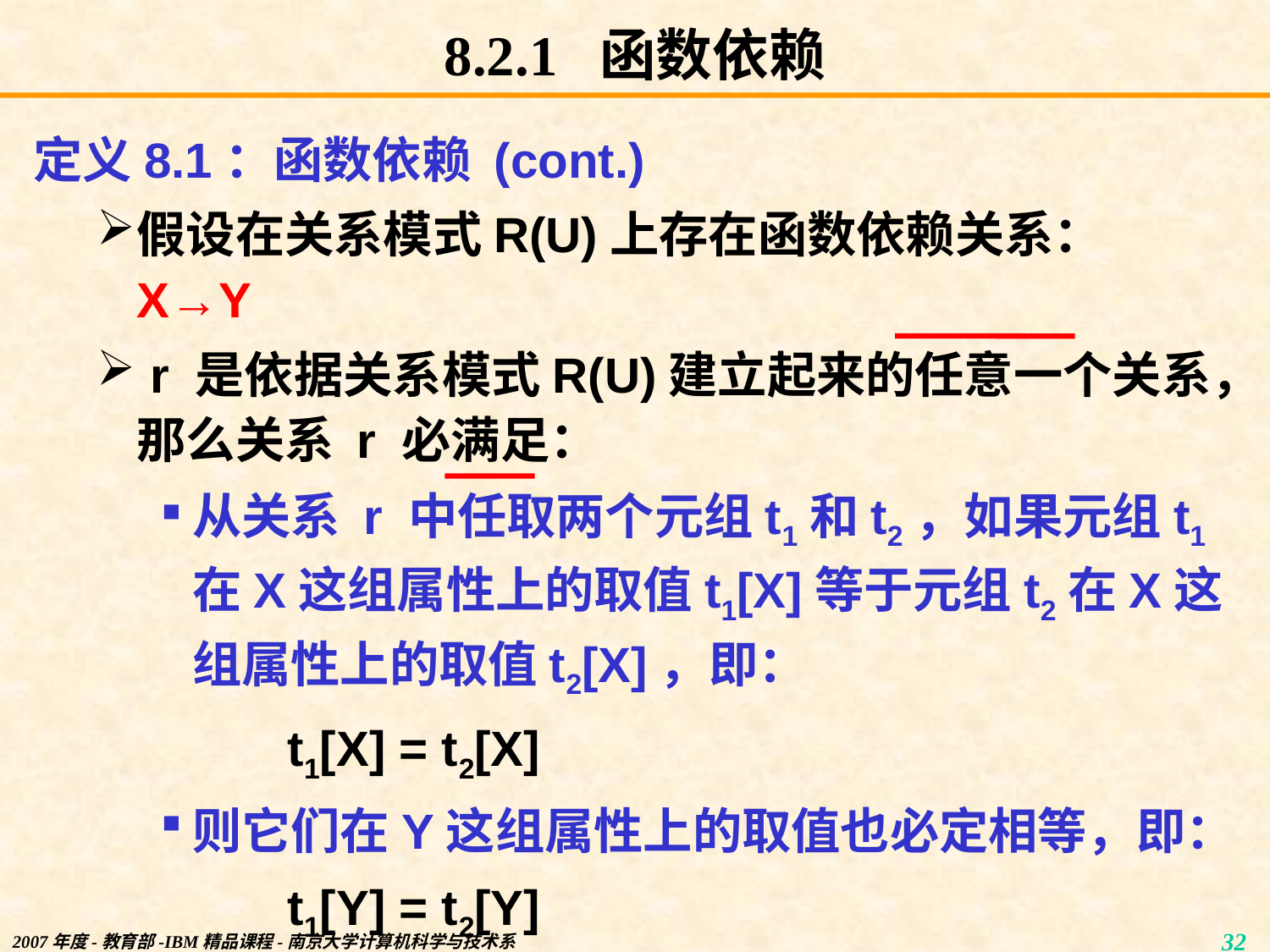

# 8.2.1  函数依赖
定义8.1：函数依赖 (cont.)
假设在关系模式R(U)上存在函数依赖关系：X→Y
 r 是依据关系模式R(U)建立起来的任意一个关系，那么关系 r 必满足：
从关系 r 中任取两个元组t1和t2，如果元组t1在X这组属性上的取值t1[X]等于元组t2在X这组属性上的取值t2[X]，即：
t1[X] = t2[X]
则它们在Y这组属性上的取值也必定相等，即：
t1[Y] = t2[Y]

32
2007年度-教育部-IBM精品课程-南京大学计算机科学与技术系